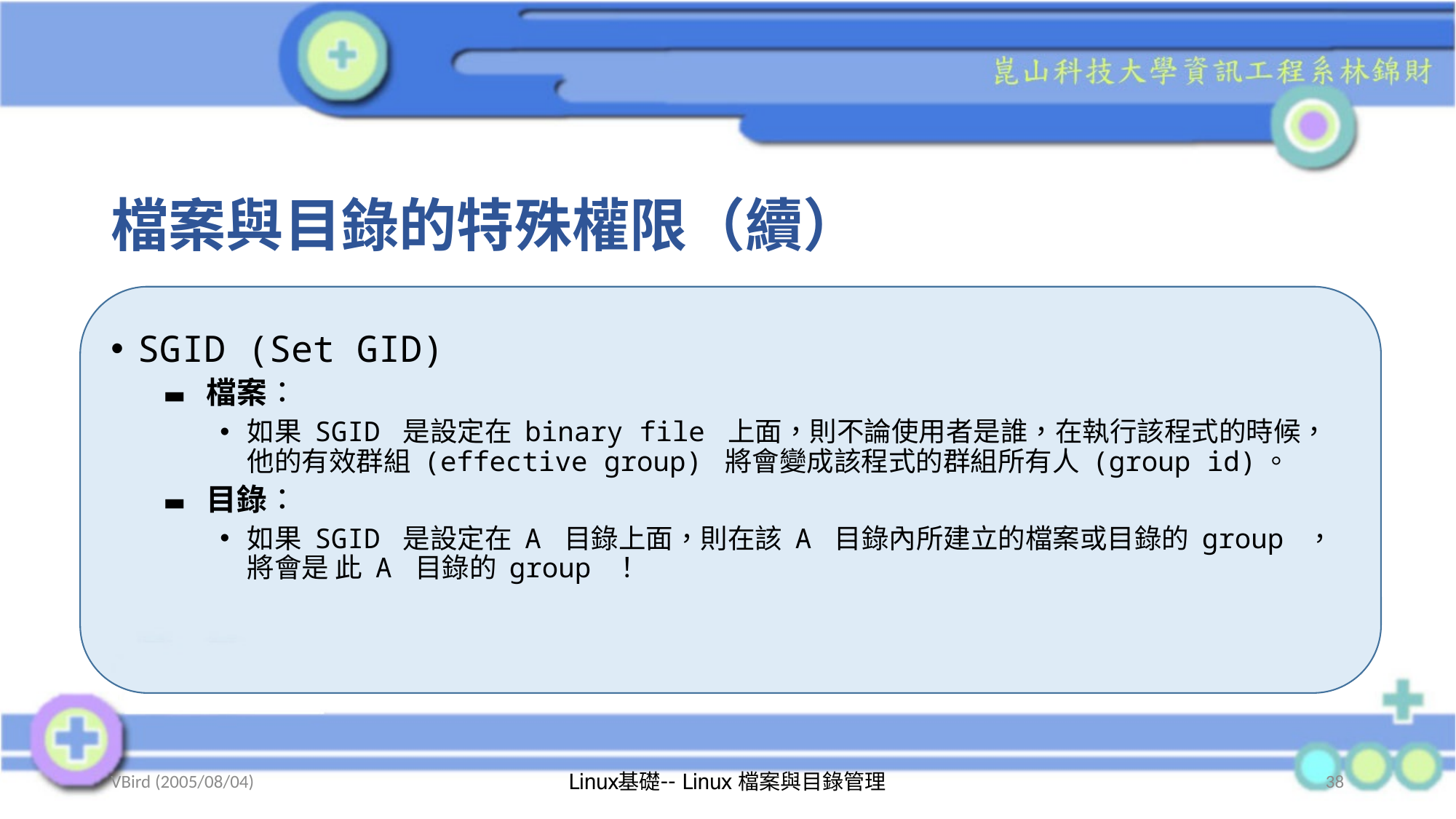

# 檔案與目錄的特殊權限（續）

SGID (Set GID)
檔案：
如果 SGID 是設定在 binary file 上面，則不論使用者是誰，在執行該程式的時候， 他的有效群組 (effective group) 將會變成該程式的群組所有人 (group id)。
目錄：
如果 SGID 是設定在 A 目錄上面，則在該 A 目錄內所建立的檔案或目錄的 group ，將會是 此 A 目錄的 group ！

VBird (2005/08/04)
Linux基礎-- Linux 檔案與目錄管理
38